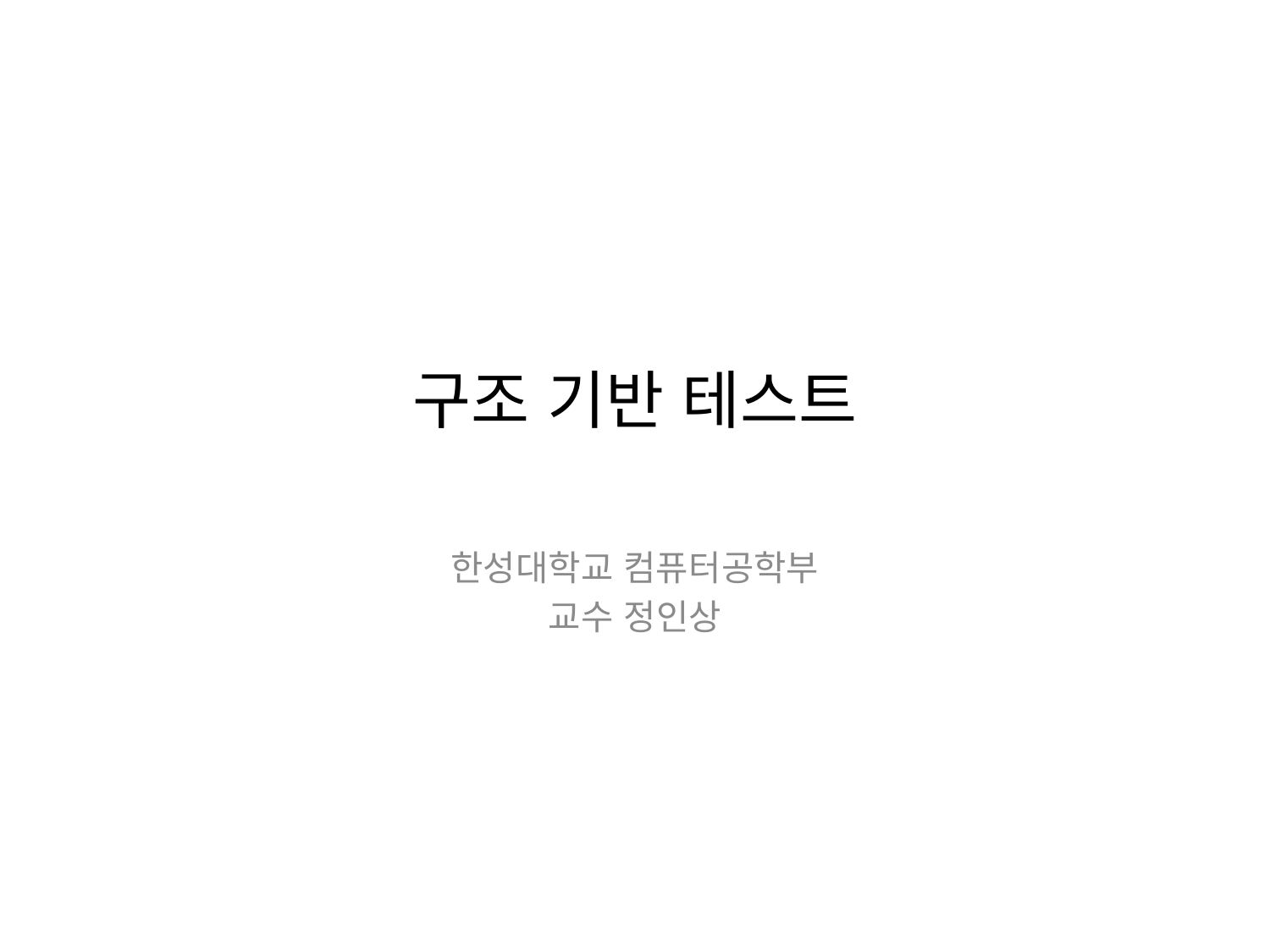

# 구조 기반 테스트
한성대학교 컴퓨터공학부
교수 정인상